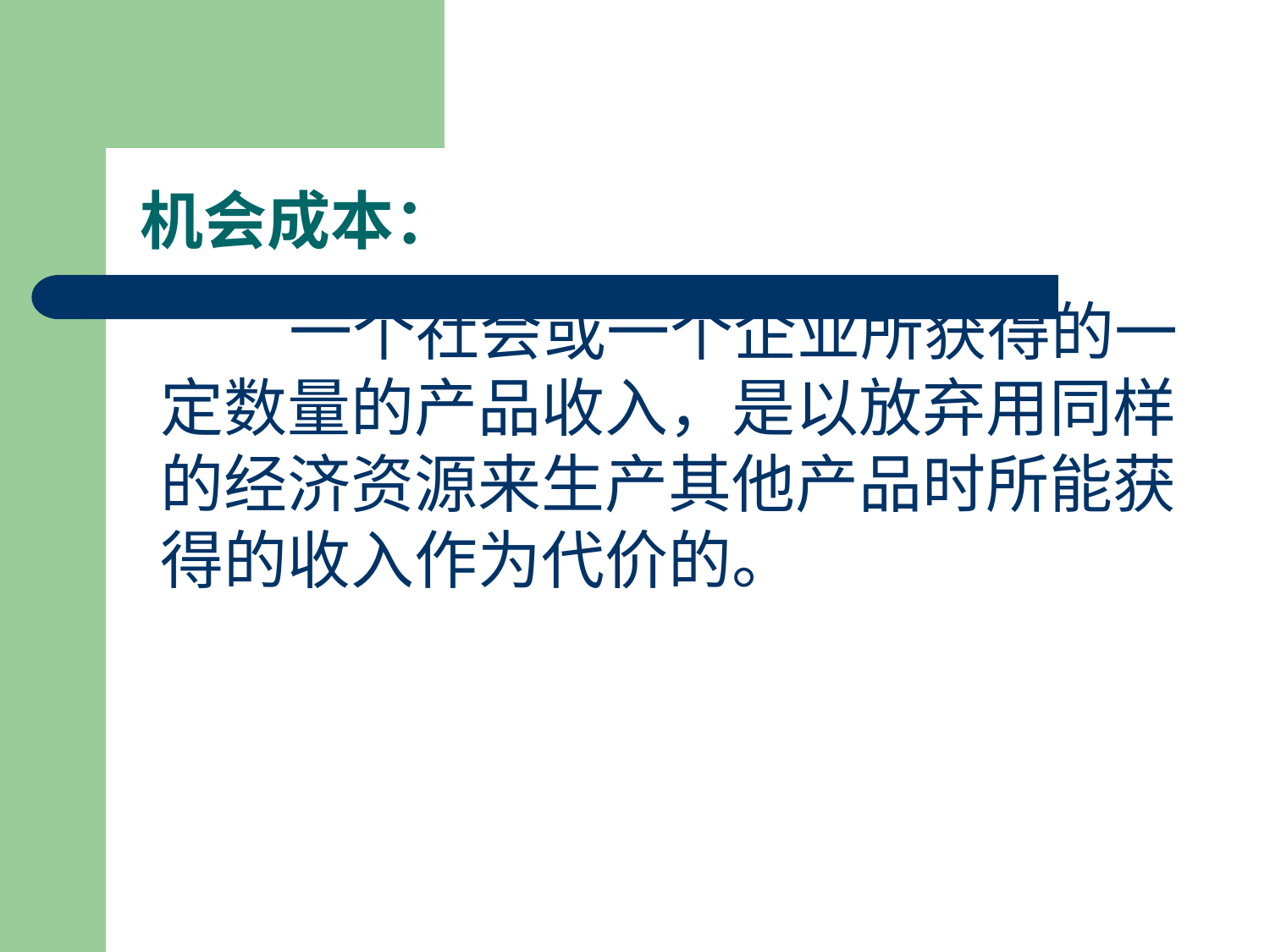

机会成本：
        一个社会或一个企业所获得的一定数量的产品收入，是以放弃用同样的经济资源来生产其他产品时所能获得的收入作为代价的。